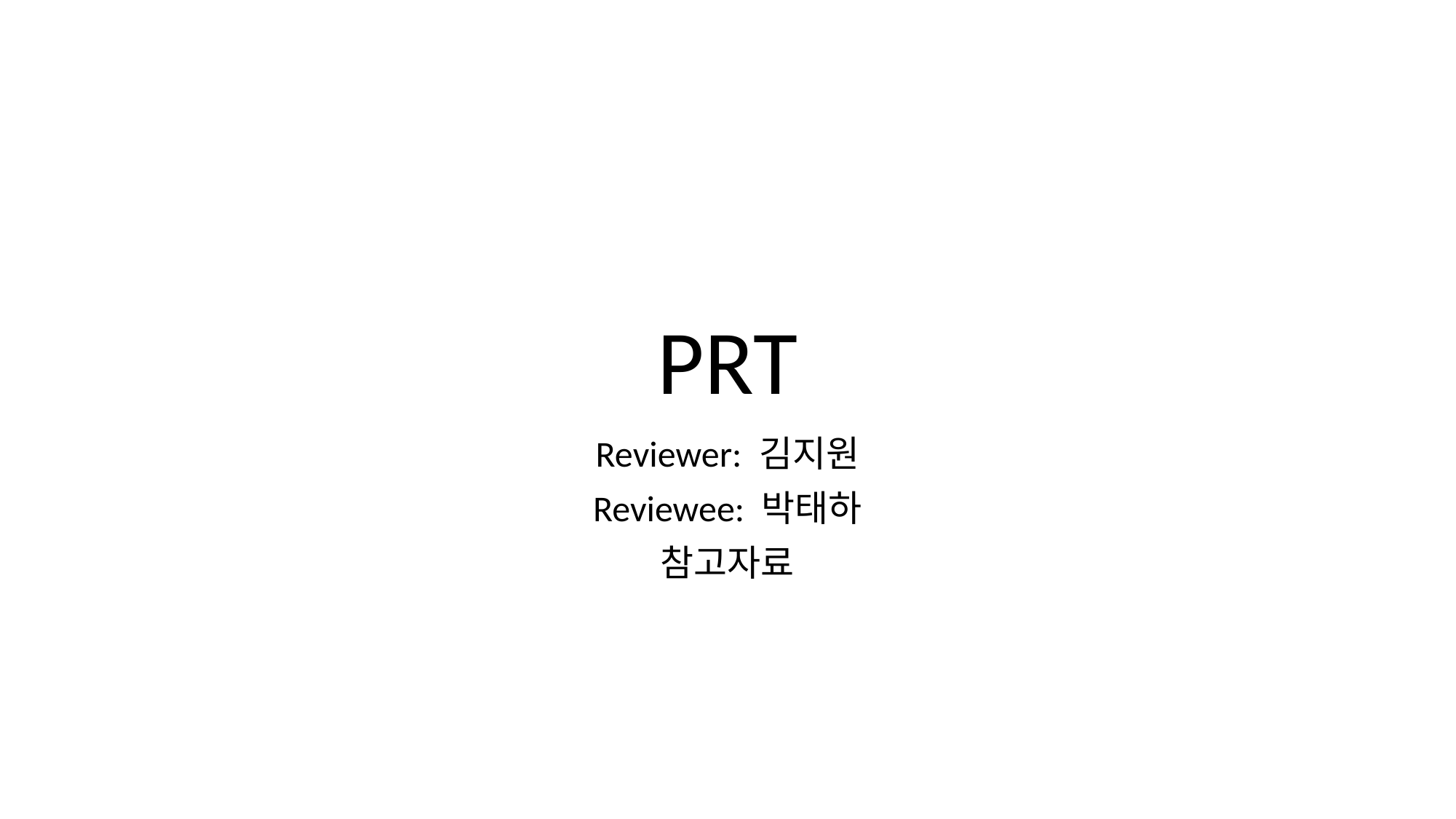

# PRT
Reviewer: 김지원
Reviewee: 박태하
참고자료